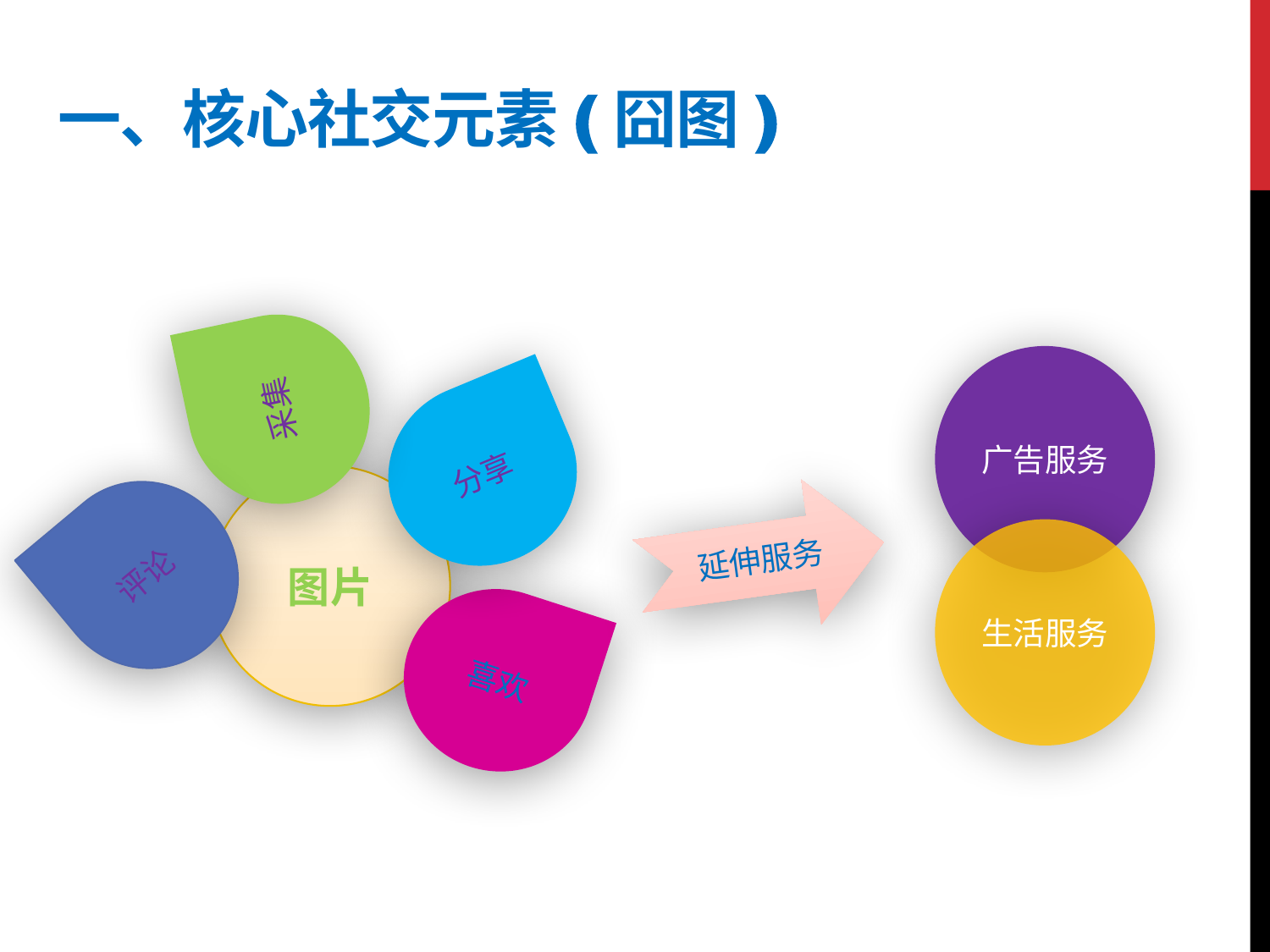

# 一、核心社交元素(囧图)
采集
广告服务
分享
图片
评论
延伸服务
生活服务
喜欢